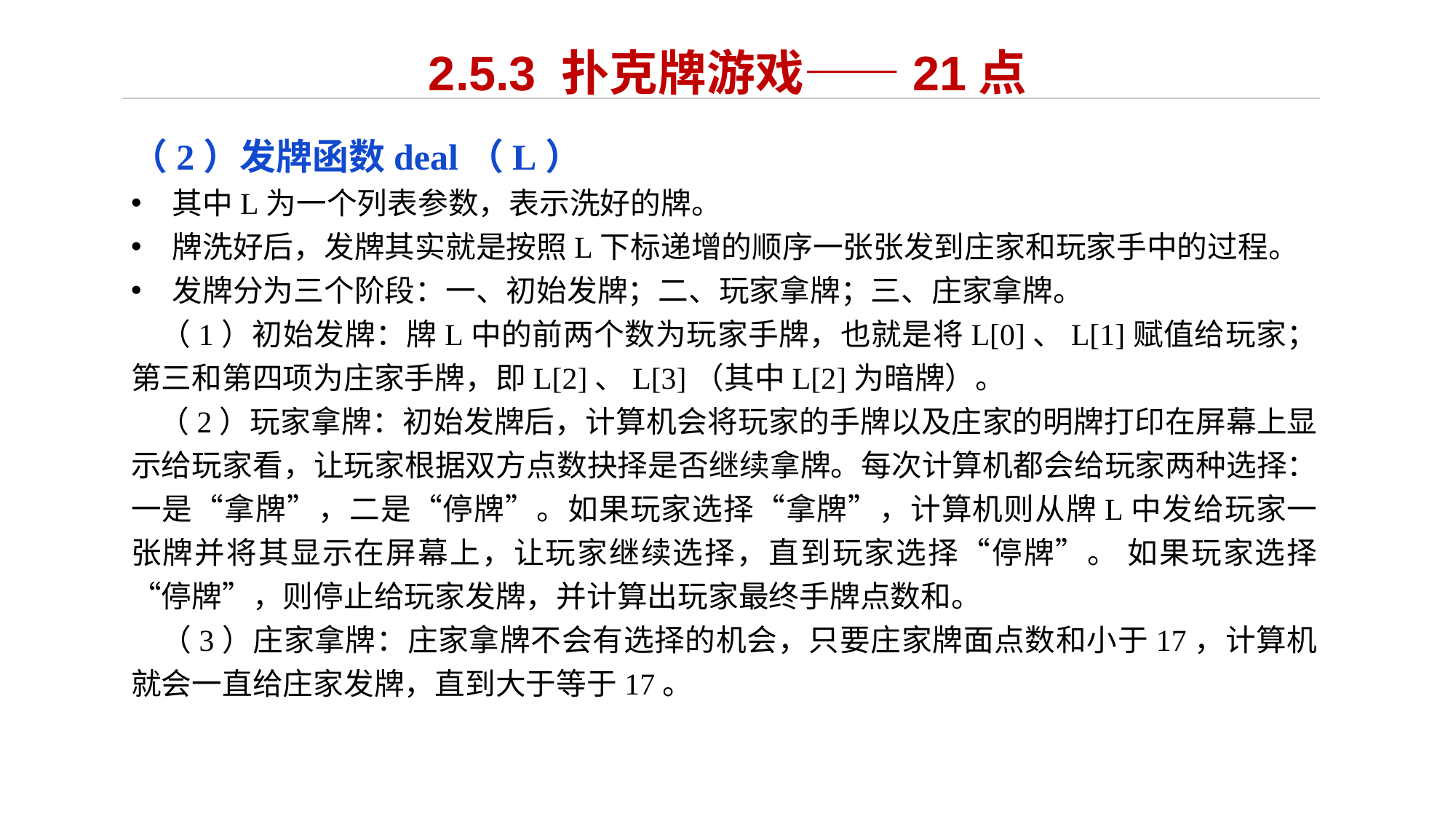

# 2.5.3 扑克牌游戏——21点
（2）发牌函数deal（L）
其中L为一个列表参数，表示洗好的牌。
牌洗好后，发牌其实就是按照L下标递增的顺序一张张发到庄家和玩家手中的过程。
发牌分为三个阶段：一、初始发牌；二、玩家拿牌；三、庄家拿牌。
   （1）初始发牌：牌L中的前两个数为玩家手牌，也就是将L[0]、L[1]赋值给玩家；第三和第四项为庄家手牌，即L[2]、L[3]（其中L[2]为暗牌）。
   （2）玩家拿牌：初始发牌后，计算机会将玩家的手牌以及庄家的明牌打印在屏幕上显示给玩家看，让玩家根据双方点数抉择是否继续拿牌。每次计算机都会给玩家两种选择：一是“拿牌”，二是“停牌”。如果玩家选择“拿牌”，计算机则从牌L中发给玩家一张牌并将其显示在屏幕上，让玩家继续选择，直到玩家选择“停牌”。 如果玩家选择“停牌”，则停止给玩家发牌，并计算出玩家最终手牌点数和。
   （3）庄家拿牌：庄家拿牌不会有选择的机会，只要庄家牌面点数和小于17，计算机就会一直给庄家发牌，直到大于等于17。